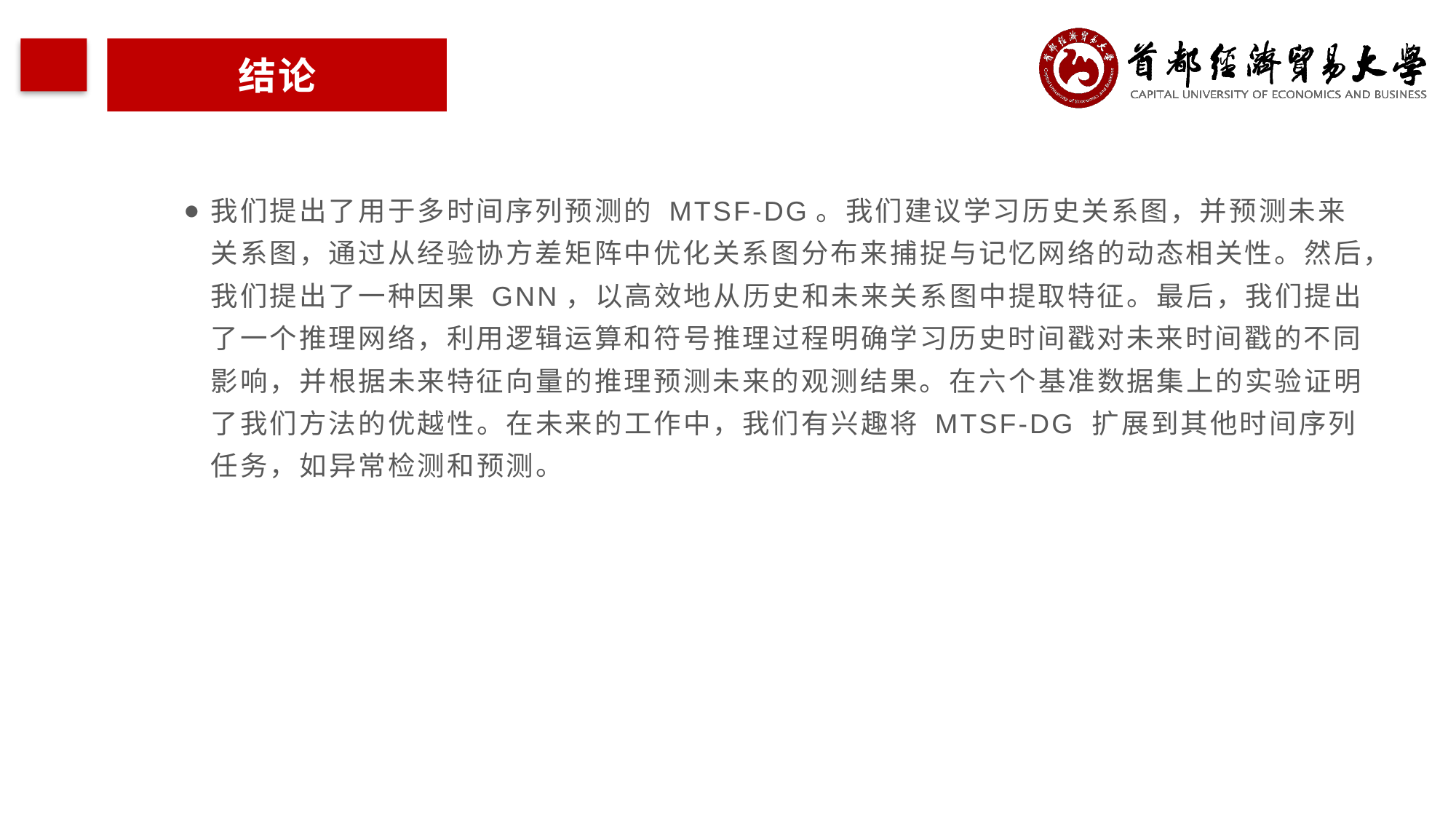

结论
我们提出了用于多时间序列预测的 MTSF-DG。我们建议学习历史关系图，并预测未来关系图，通过从经验协方差矩阵中优化关系图分布来捕捉与记忆网络的动态相关性。然后，我们提出了一种因果 GNN，以高效地从历史和未来关系图中提取特征。最后，我们提出了一个推理网络，利用逻辑运算和符号推理过程明确学习历史时间戳对未来时间戳的不同影响，并根据未来特征向量的推理预测未来的观测结果。在六个基准数据集上的实验证明了我们方法的优越性。在未来的工作中，我们有兴趣将 MTSF-DG 扩展到其他时间序列任务，如异常检测和预测。